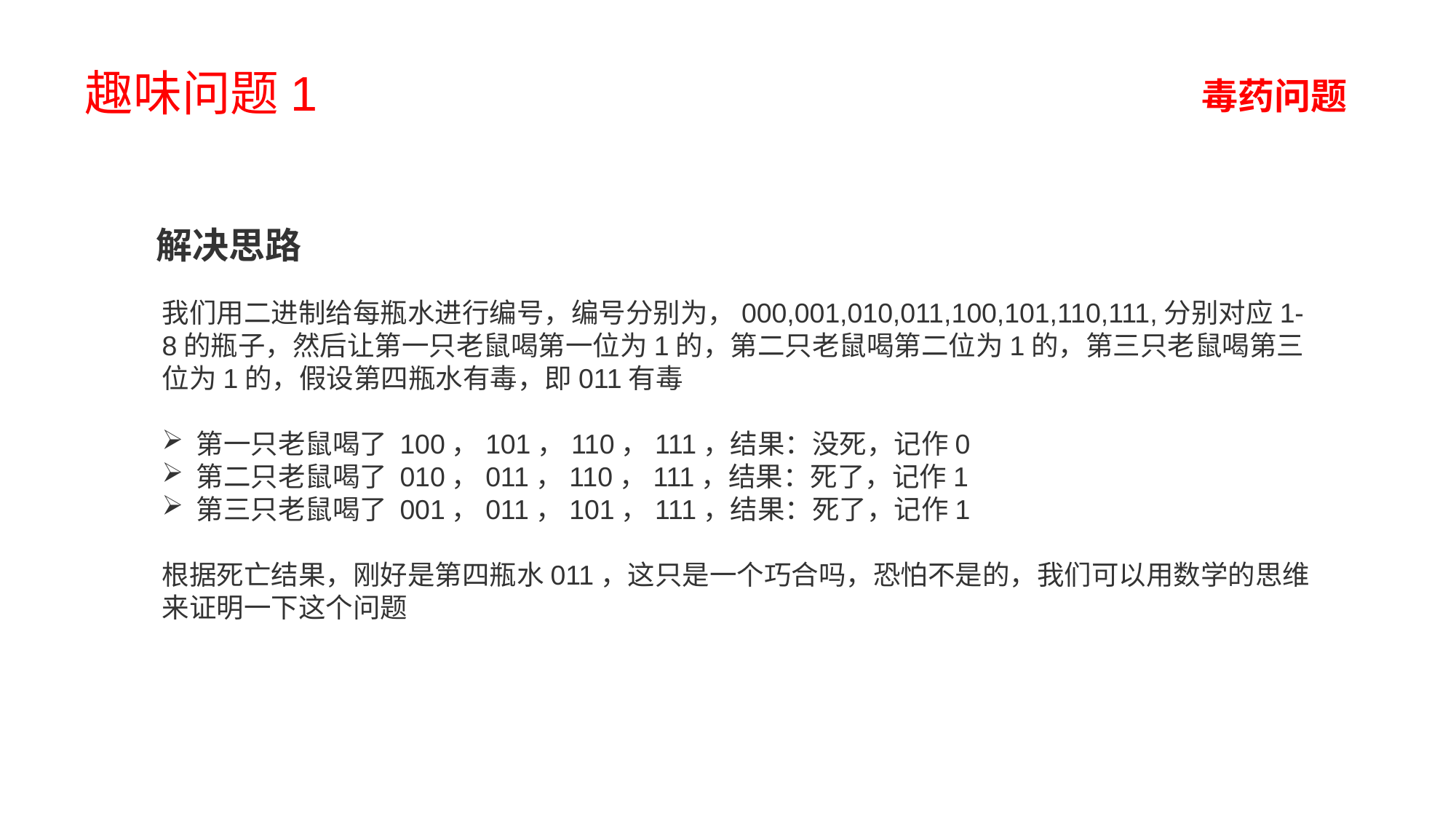

# 趣味问题1
毒药问题
解决思路
我们用二进制给每瓶水进行编号，编号分别为，000,001,010,011,100,101,110,111,分别对应1-8的瓶子，然后让第一只老鼠喝第一位为1的，第二只老鼠喝第二位为1的，第三只老鼠喝第三位为1的，假设第四瓶水有毒，即011有毒

第一只老鼠喝了 100，101，110，111，结果：没死，记作0
第二只老鼠喝了 010，011，110，111，结果：死了，记作1
第三只老鼠喝了 001，011，101，111，结果：死了，记作1

根据死亡结果，刚好是第四瓶水011，这只是一个巧合吗，恐怕不是的，我们可以用数学的思维来证明一下这个问题